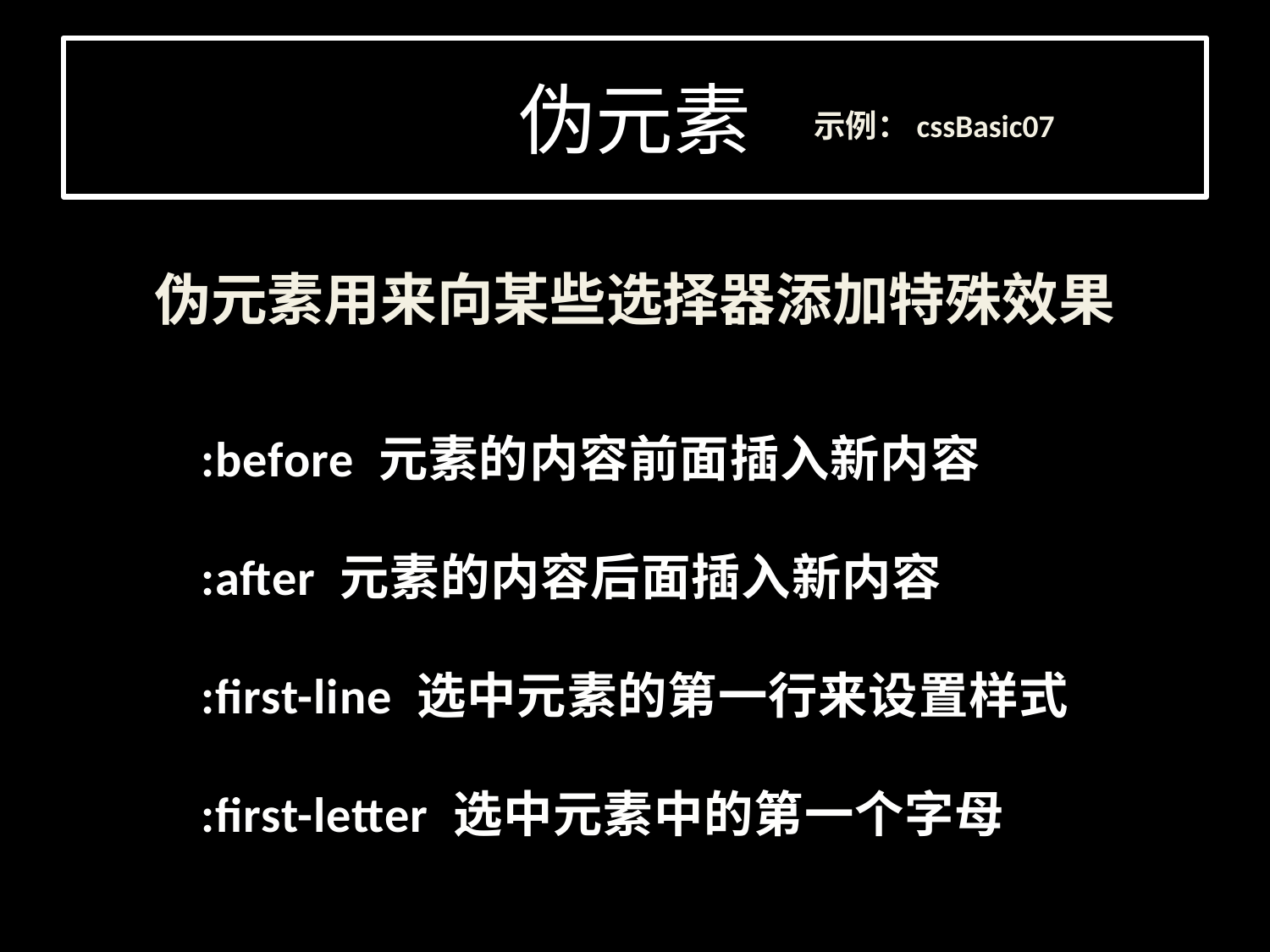

# 伪元素
示例：cssBasic07
伪元素用来向某些选择器添加特殊效果
:before 元素的内容前面插入新内容

:after 元素的内容后面插入新内容

:first-line 选中元素的第一行来设置样式

:first-letter 选中元素中的第一个字母